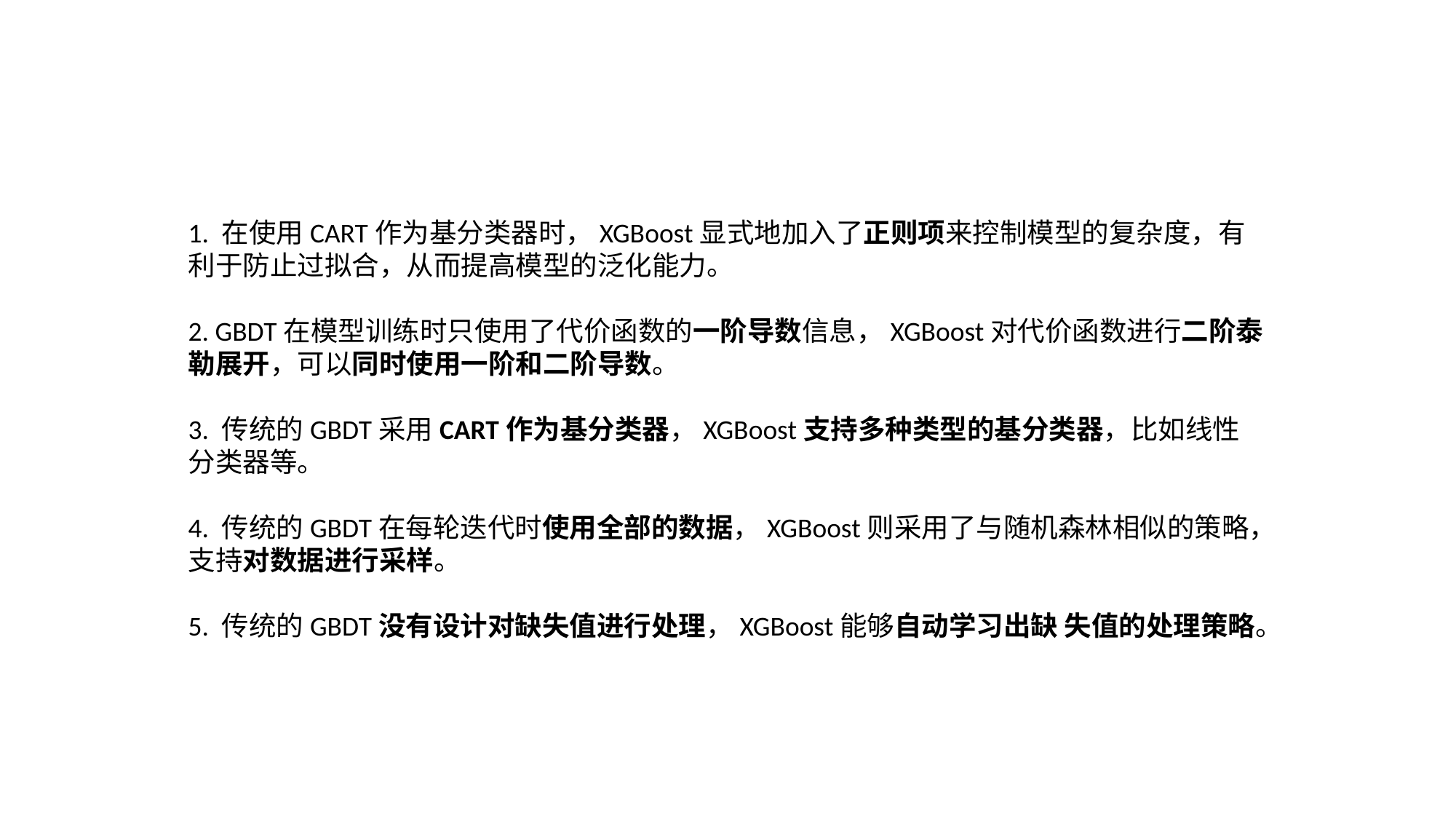

1. 在使用CART作为基分类器时，XGBoost显式地加入了正则项来控制模型的复杂度，有利于防止过拟合，从而提高模型的泛化能力。

2. GBDT在模型训练时只使用了代价函数的一阶导数信息，XGBoost对代价函数进行二阶泰勒展开，可以同时使用一阶和二阶导数。

3. 传统的GBDT采用CART作为基分类器，XGBoost支持多种类型的基分类器，比如线性分类器等。

4. 传统的GBDT在每轮迭代时使用全部的数据，XGBoost则采用了与随机森林相似的策略，支持对数据进行采样。

5. 传统的GBDT没有设计对缺失值进行处理，XGBoost能够自动学习出缺 失值的处理策略。